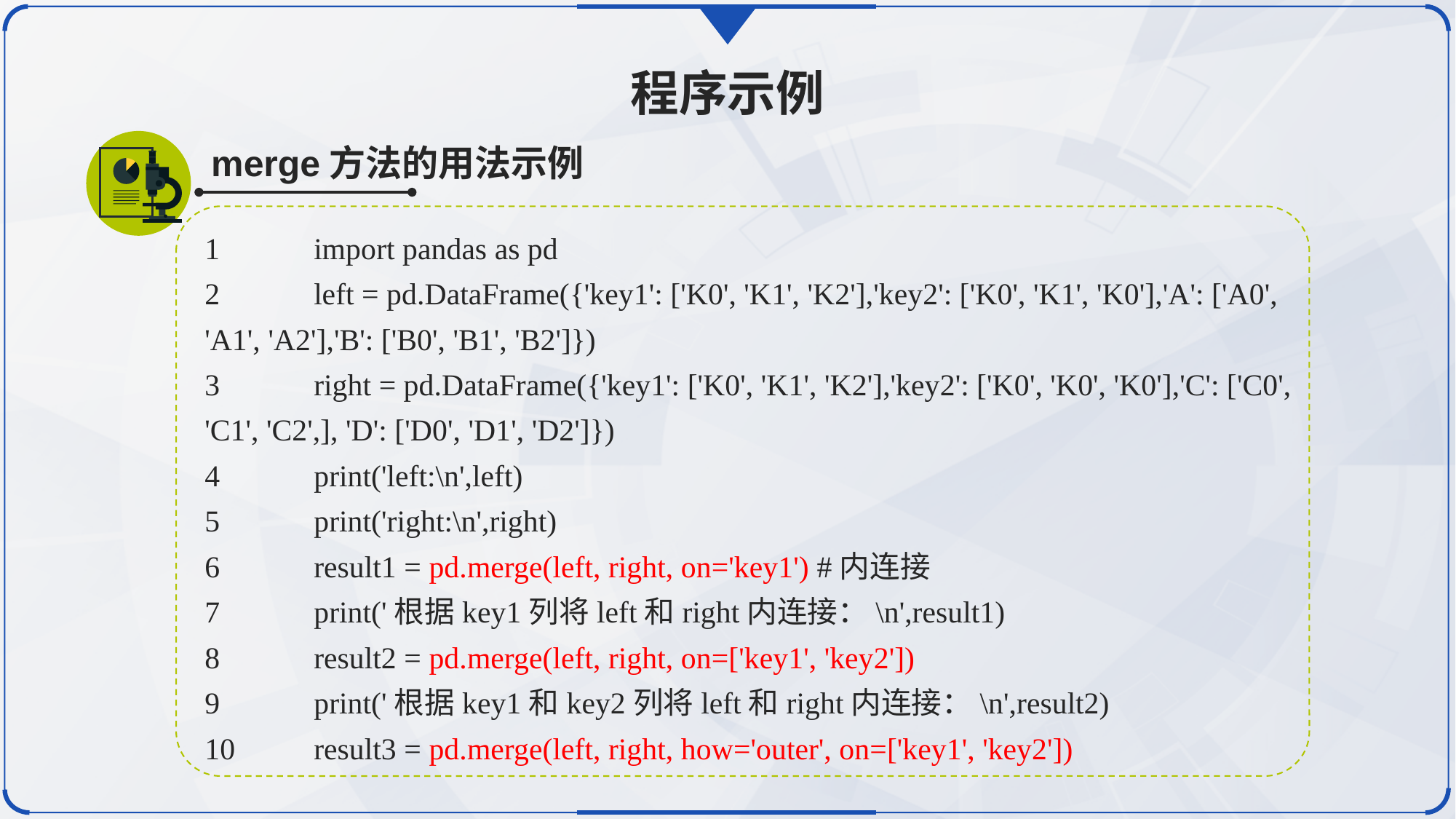

程序示例

merge方法的用法示例

1	import pandas as pd
2	left = pd.DataFrame({'key1': ['K0', 'K1', 'K2'],'key2': ['K0', 'K1', 'K0'],'A': ['A0', 'A1', 'A2'],'B': ['B0', 'B1', 'B2']})
3	right = pd.DataFrame({'key1': ['K0', 'K1', 'K2'],'key2': ['K0', 'K0', 'K0'],'C': ['C0', 'C1', 'C2',], 'D': ['D0', 'D1', 'D2']})
4	print('left:\n',left)
5	print('right:\n',right)
6	result1 = pd.merge(left, right, on='key1') #内连接
7	print('根据key1列将left和right内连接：\n',result1)
8	result2 = pd.merge(left, right, on=['key1', 'key2'])
9	print('根据key1和key2列将left和right内连接：\n',result2)
10	result3 = pd.merge(left, right, how='outer', on=['key1', 'key2'])